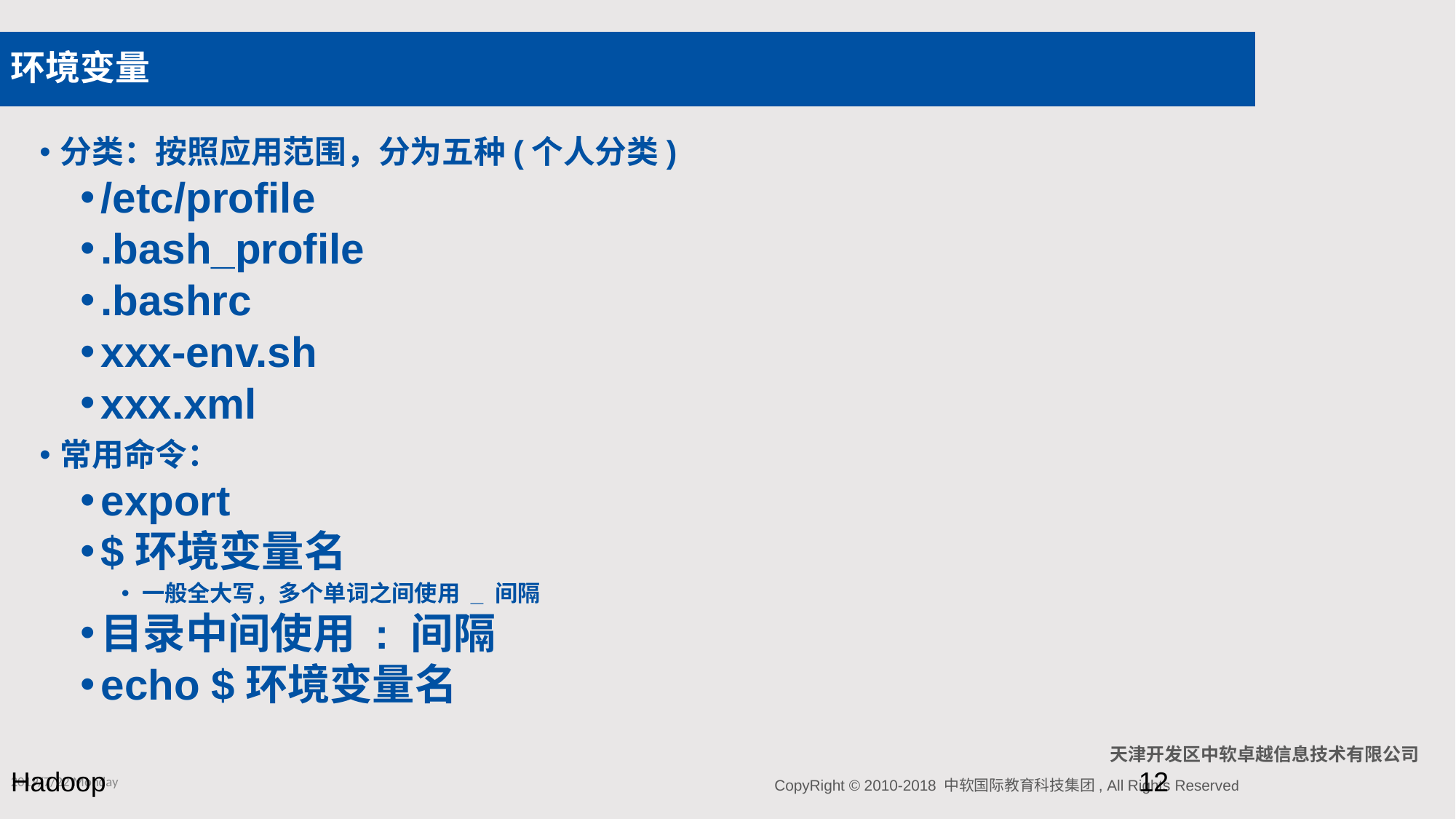

# 环境变量
分类：按照应用范围，分为五种(个人分类)
/etc/profile
.bash_profile
.bashrc
xxx-env.sh
xxx.xml
常用命令：
export
$环境变量名
一般全大写，多个单词之间使用 _ 间隔
目录中间使用 : 间隔
echo $环境变量名
2019/7/22 Monday
Hadoop
12